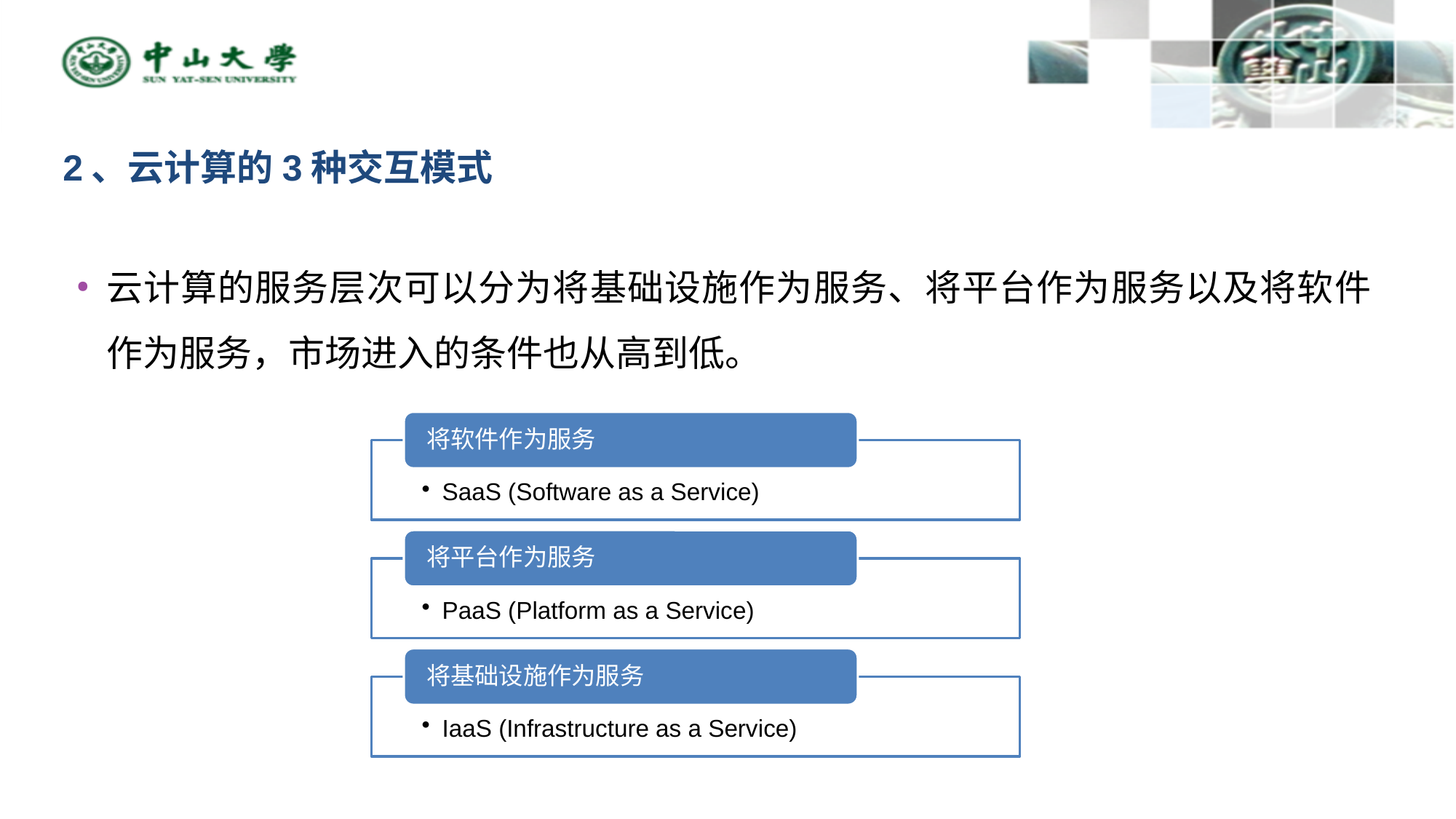

6
# 2、云计算的3种交互模式

云计算的服务层次可以分为将基础设施作为服务、将平台作为服务以及将软件作为服务，市场进入的条件也从高到低。
SaaS (Software as a Service)
将软件作为服务
PaaS (Platform as a Service)
将平台作为服务
IaaS (Infrastructure as a Service)
将基础设施作为服务